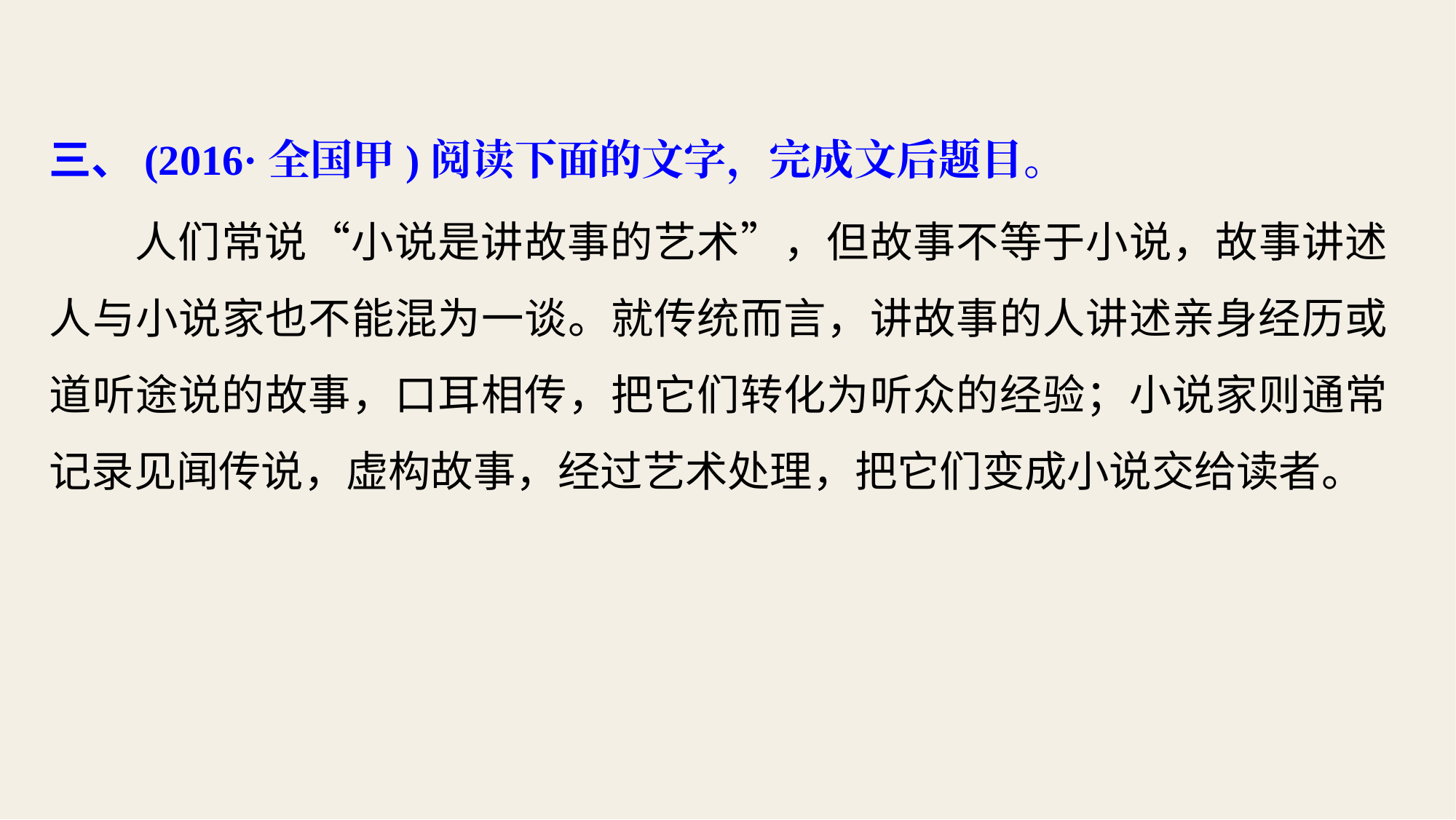

三、(2016·全国甲)阅读下面的文字，完成文后题目。
人们常说“小说是讲故事的艺术”，但故事不等于小说，故事讲述人与小说家也不能混为一谈。就传统而言，讲故事的人讲述亲身经历或道听途说的故事，口耳相传，把它们转化为听众的经验；小说家则通常记录见闻传说，虚构故事，经过艺术处理，把它们变成小说交给读者。